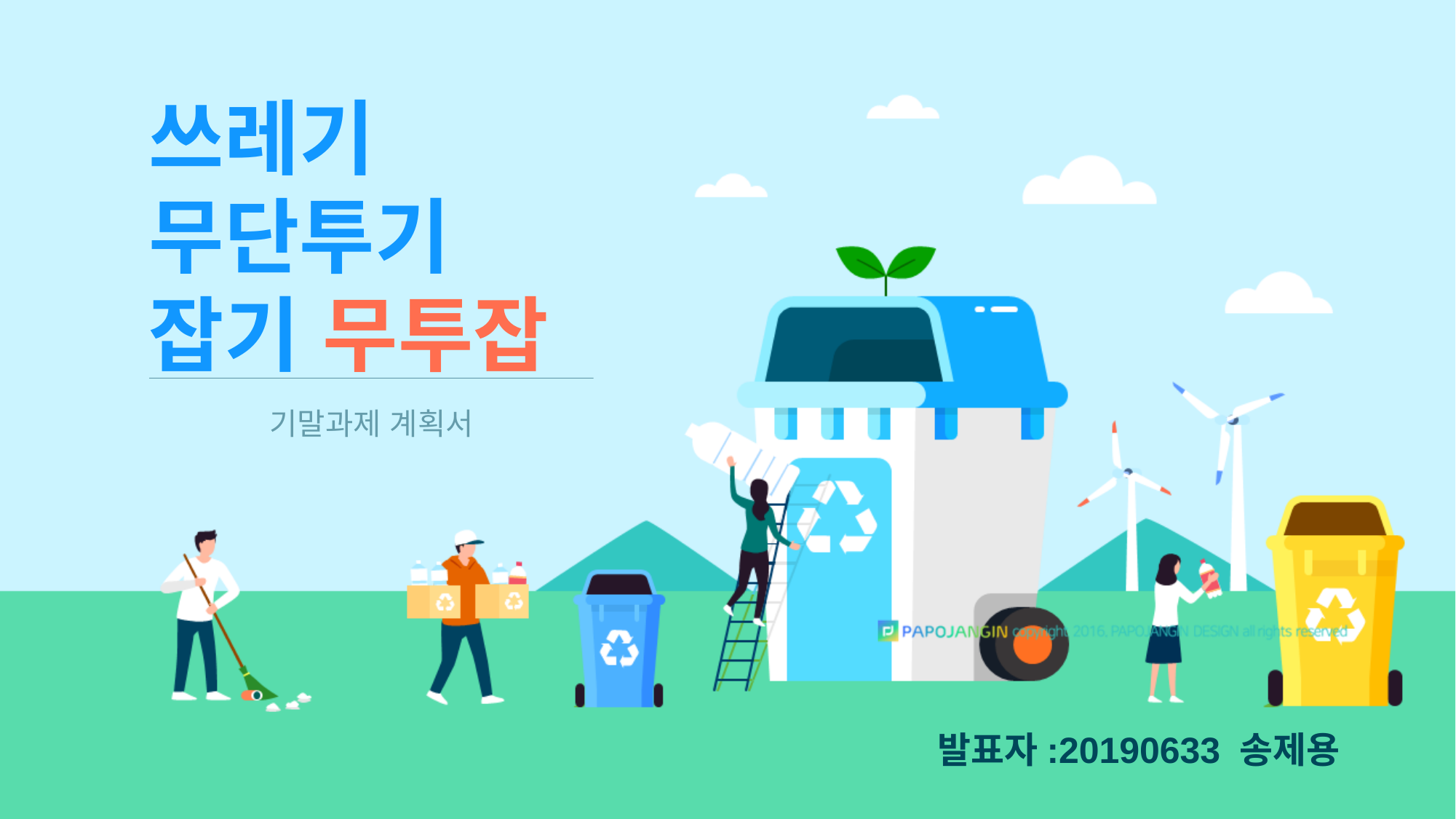

쓰레기 무단투기 잡기 무투잡
기말과제 계획서
발표자:20190633 송제용
PAPOJANGIN